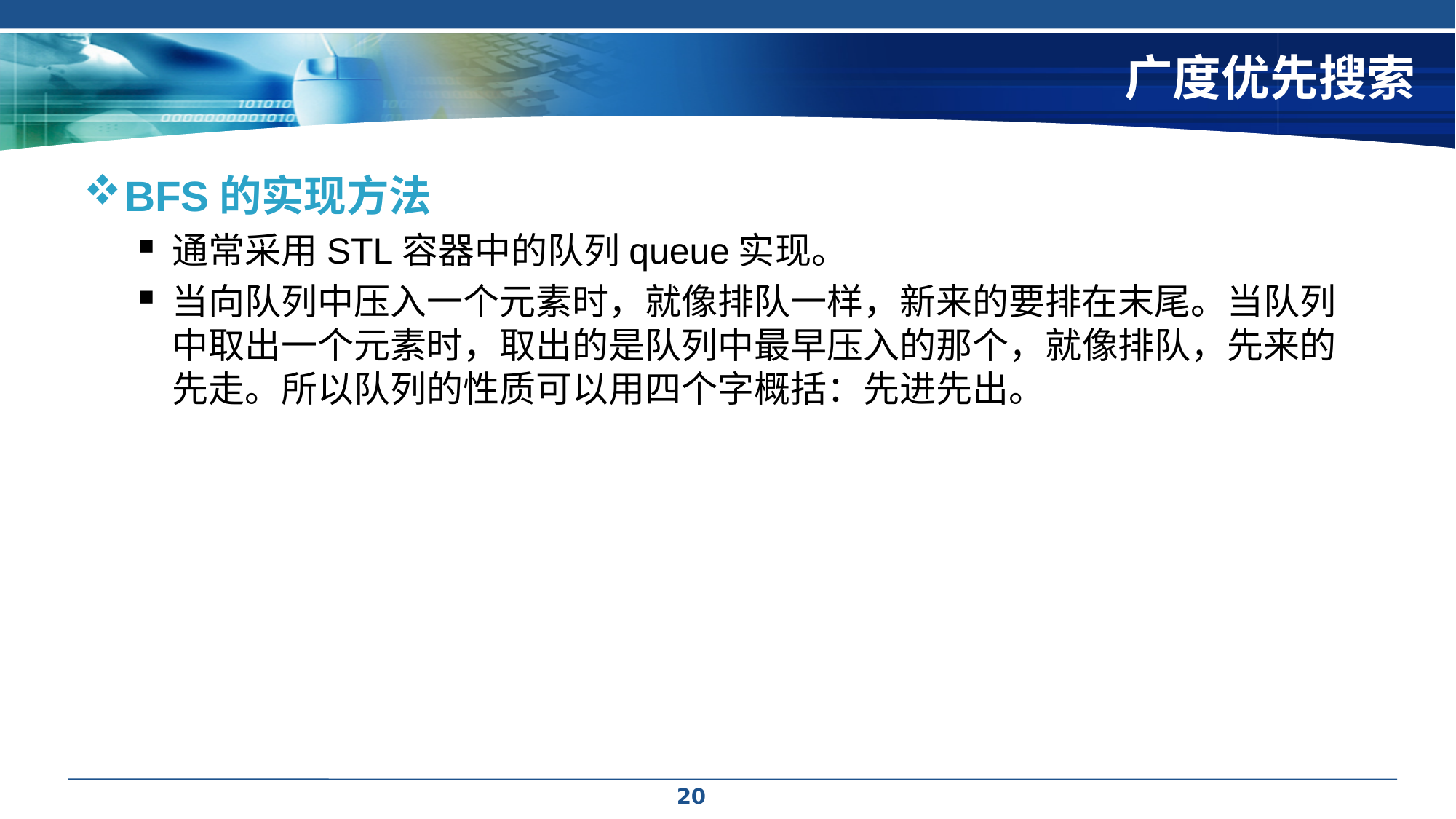

# 广度优先搜索
BFS的实现方法
通常采用STL容器中的队列queue实现。
当向队列中压入一个元素时，就像排队一样，新来的要排在末尾。当队列中取出一个元素时，取出的是队列中最早压入的那个，就像排队，先来的先走。所以队列的性质可以用四个字概括：先进先出。
20